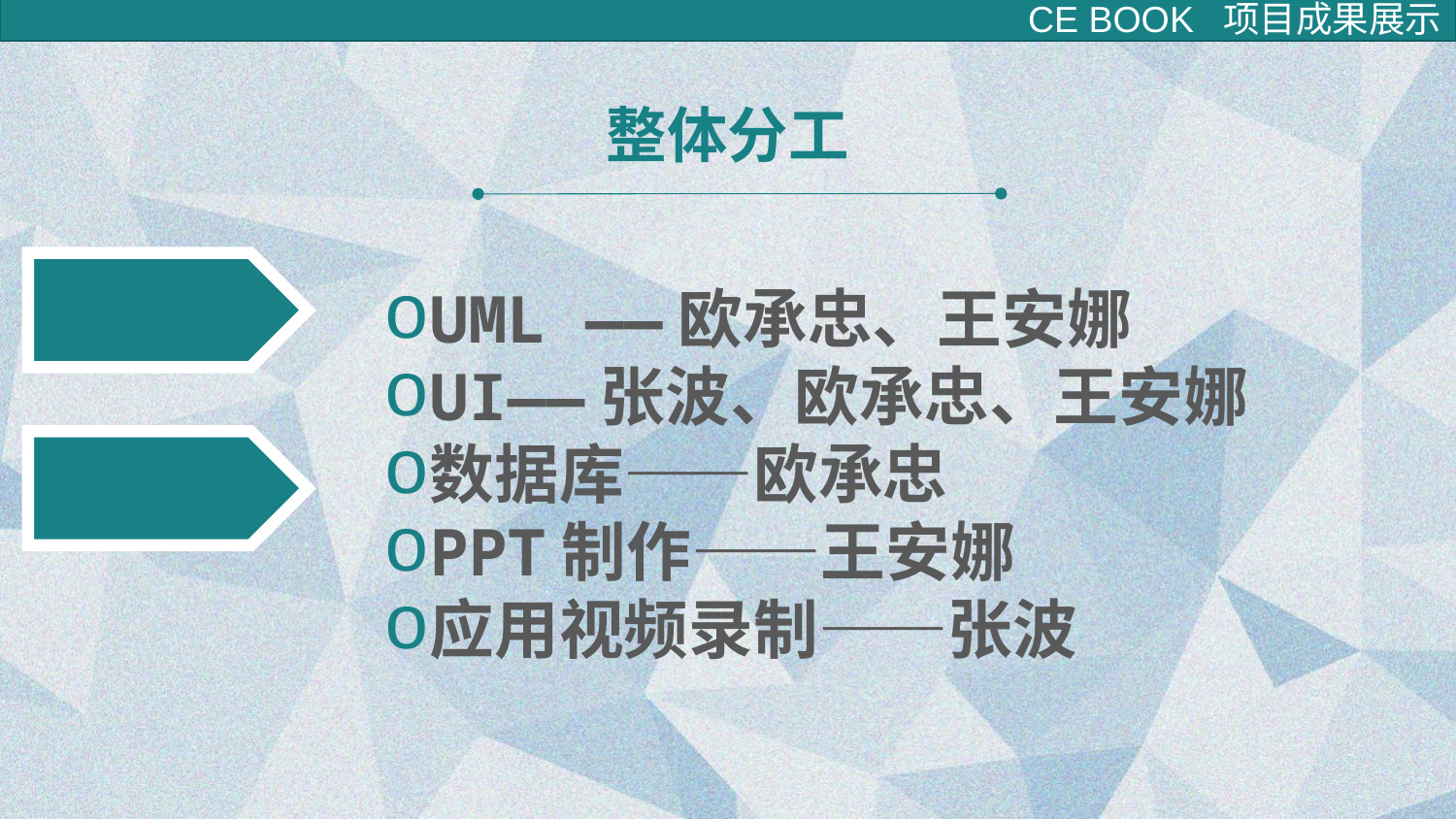

CE BOOK  项目成果展示
整体分工

UML ——欧承忠、王安娜
UI——张波、欧承忠、王安娜
数据库——欧承忠
PPT制作——王安娜
应用视频录制——张波